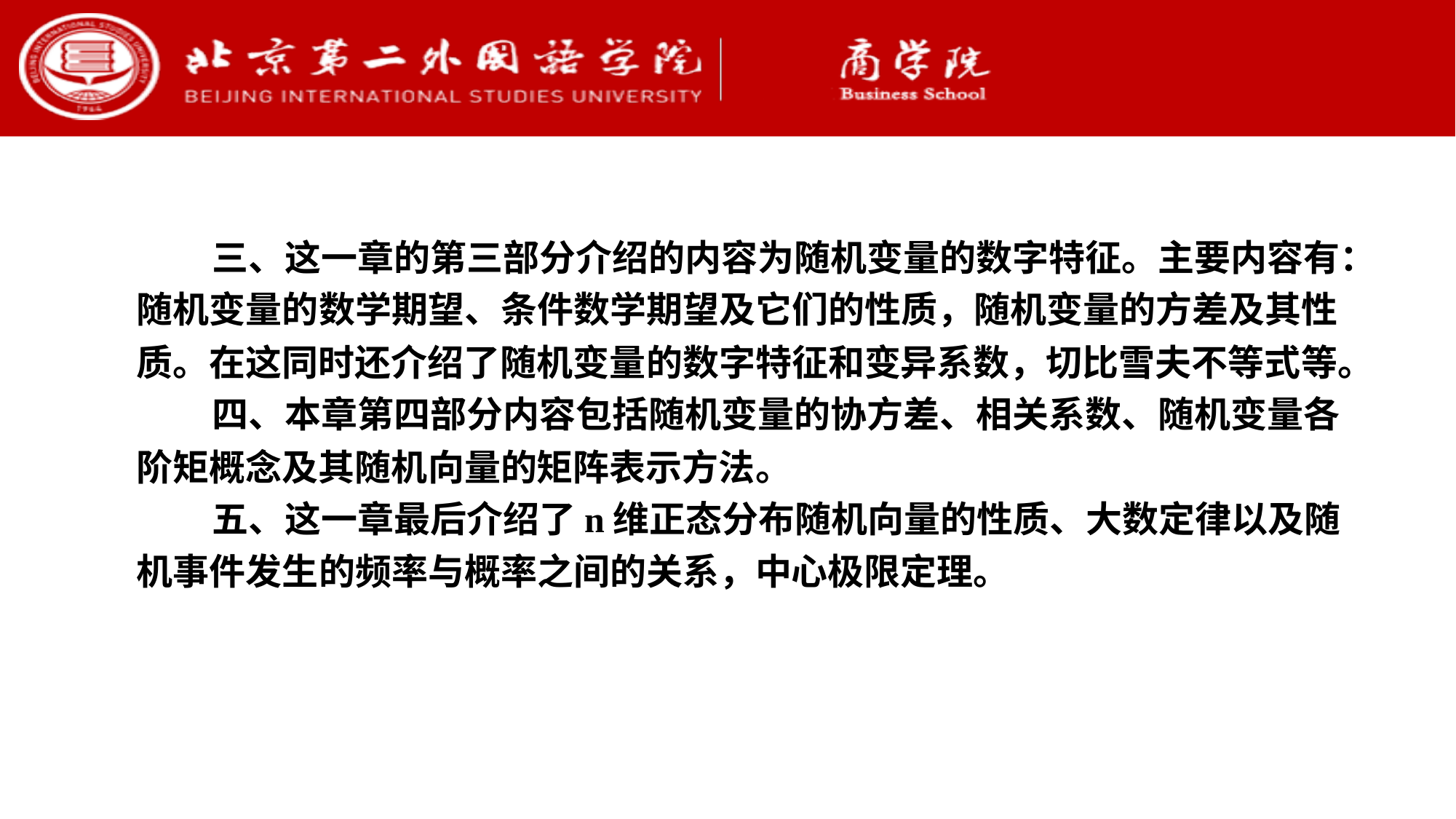

三、这一章的第三部分介绍的内容为随机变量的数字特征。主要内容有：随机变量的数学期望、条件数学期望及它们的性质，随机变量的方差及其性质。在这同时还介绍了随机变量的数字特征和变异系数，切比雪夫不等式等。
四、本章第四部分内容包括随机变量的协方差、相关系数、随机变量各阶矩概念及其随机向量的矩阵表示方法。
五、这一章最后介绍了n维正态分布随机向量的性质、大数定律以及随机事件发生的频率与概率之间的关系，中心极限定理。